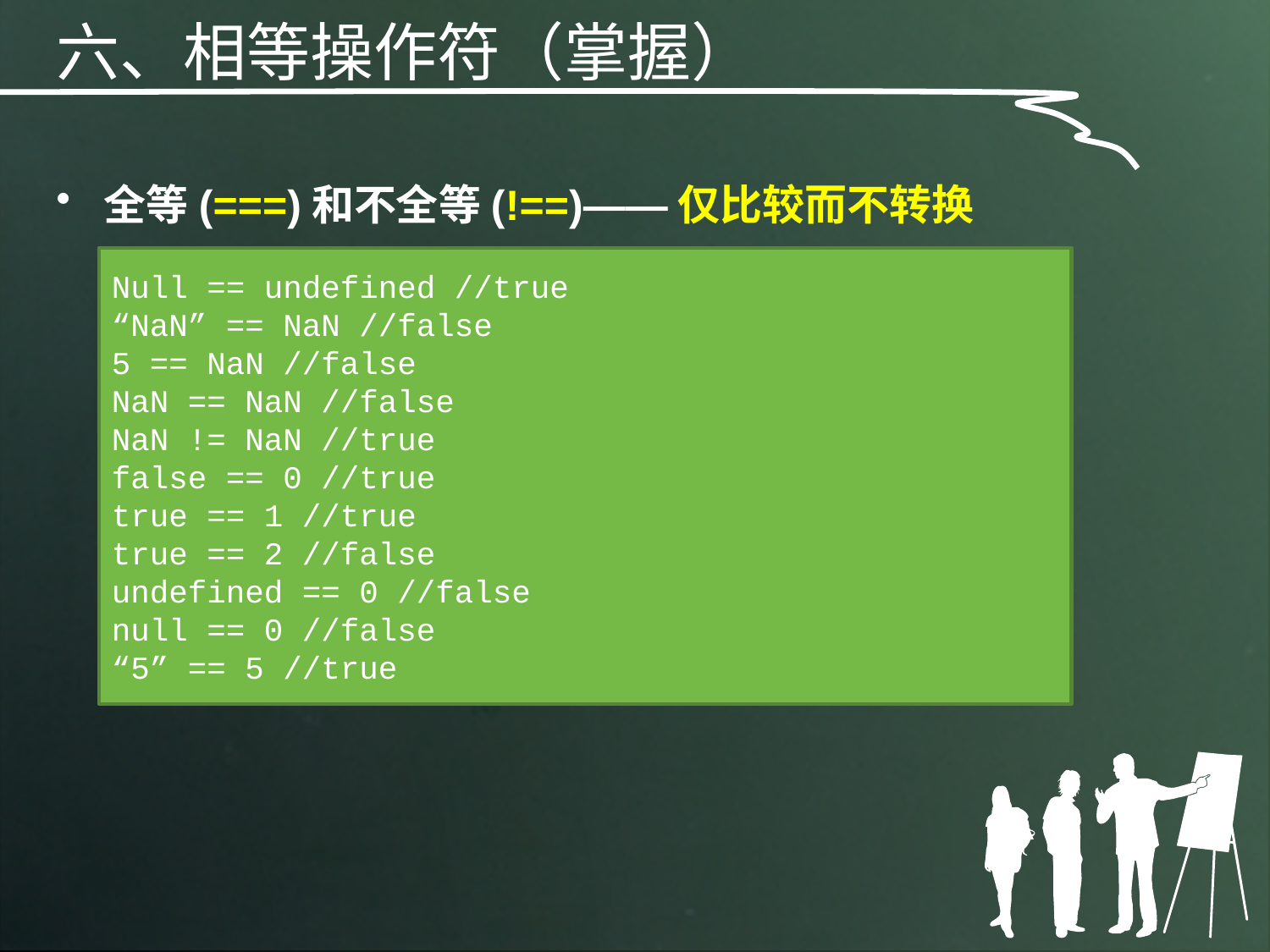

六、相等操作符（掌握）

全等(===)和不全等(!==)——仅比较而不转换

Null == undefined //true
“NaN” == NaN //false
5 == NaN //false
NaN == NaN //false
NaN != NaN //true
false == 0 //true
true == 1 //true
true == 2 //false
undefined == 0 //false
null == 0 //false
“5” == 5 //true